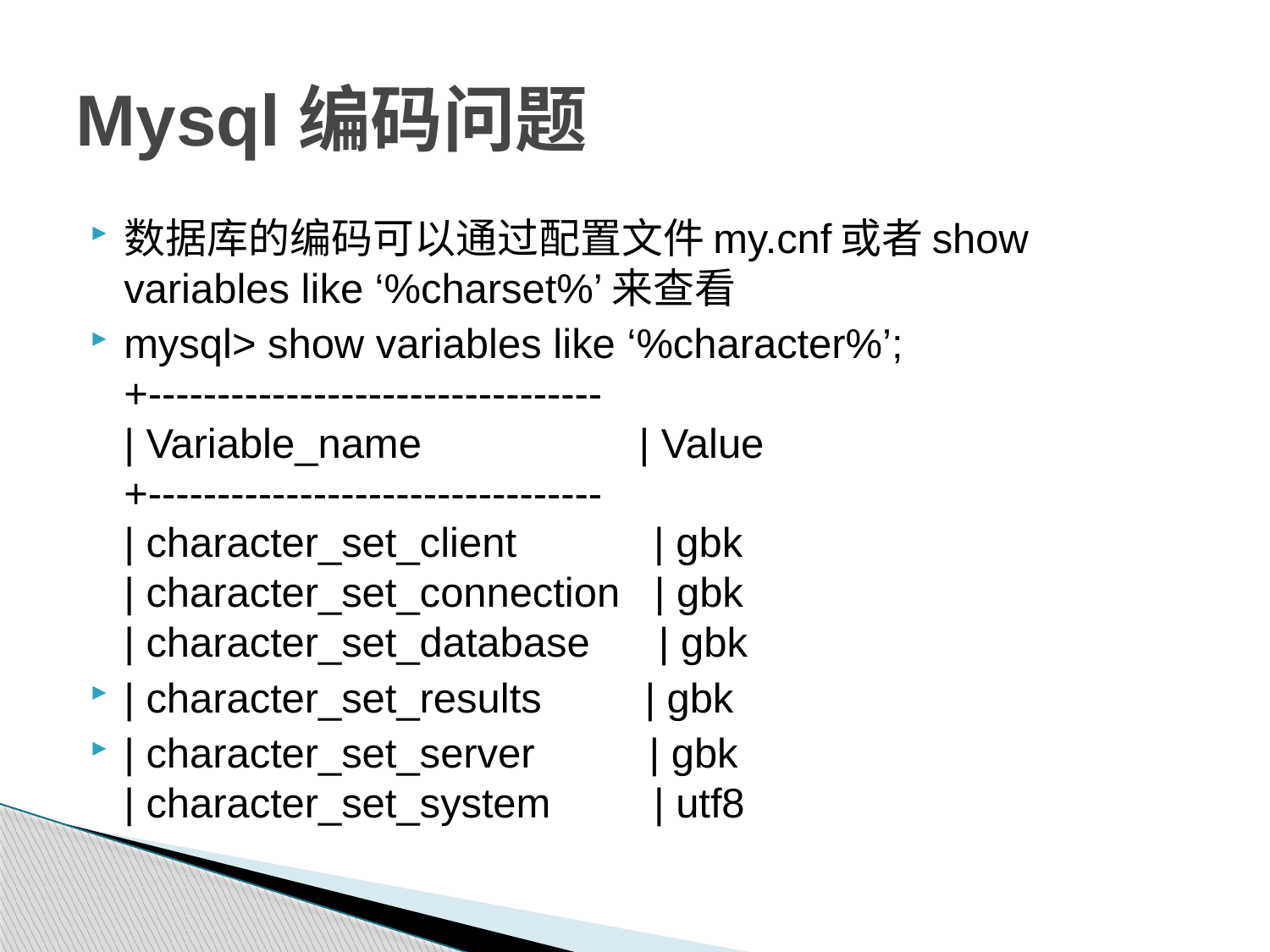

# Mysql编码问题
数据库的编码可以通过配置文件my.cnf或者show variables like ‘%charset%’来查看
mysql> show variables like ‘%character%’;
+---------------------------------
| Variable_name                   | Value
+---------------------------------
| character_set_client            | gbk    
| character_set_connection   | gbk    
| character_set_database      | gbk
| character_set_results         | gbk
| character_set_server          | gbk    
| character_set_system         | utf8